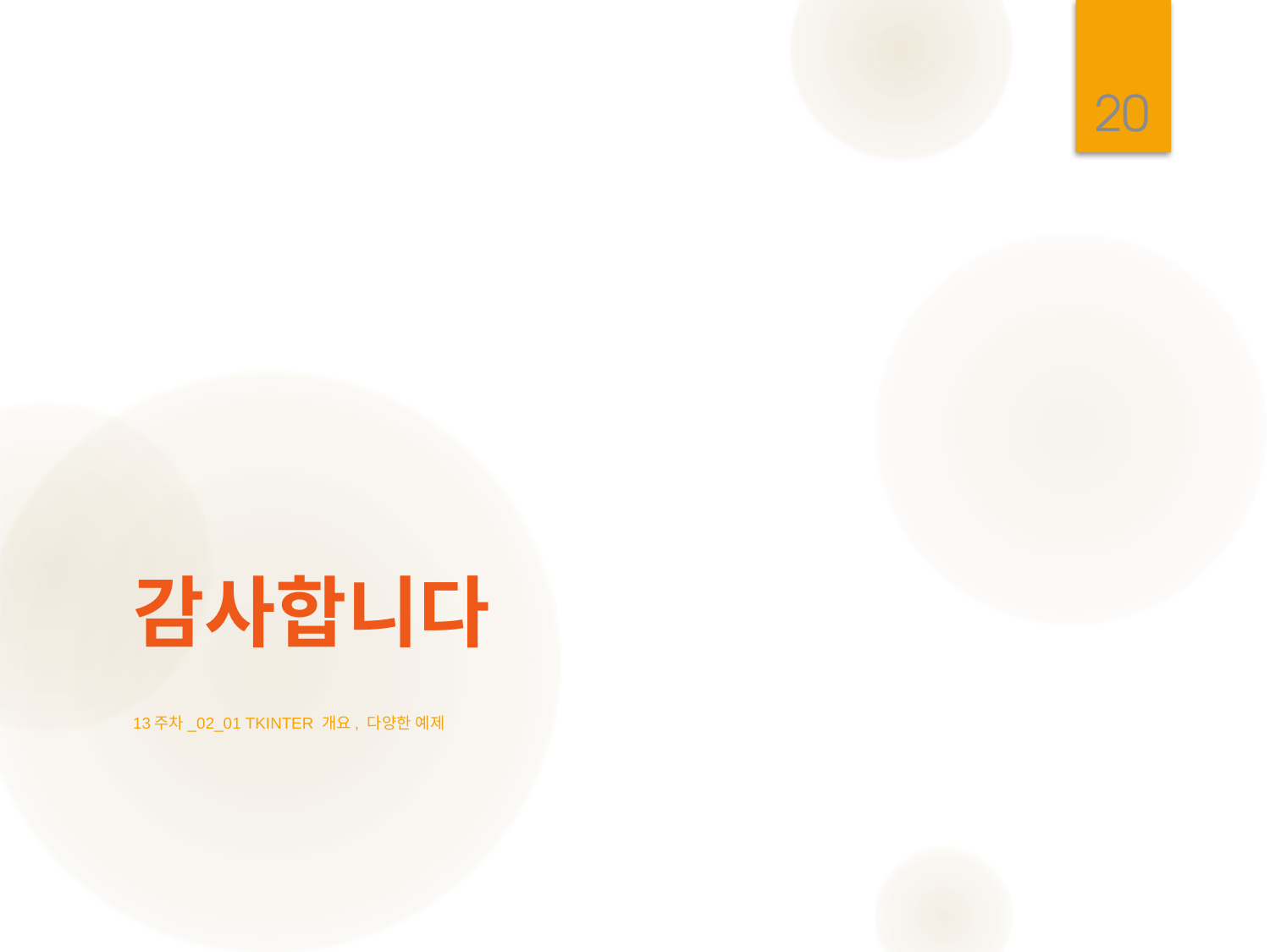

20
# 감사합니다
13주차_02_01 tkinter 개요, 다양한 예제